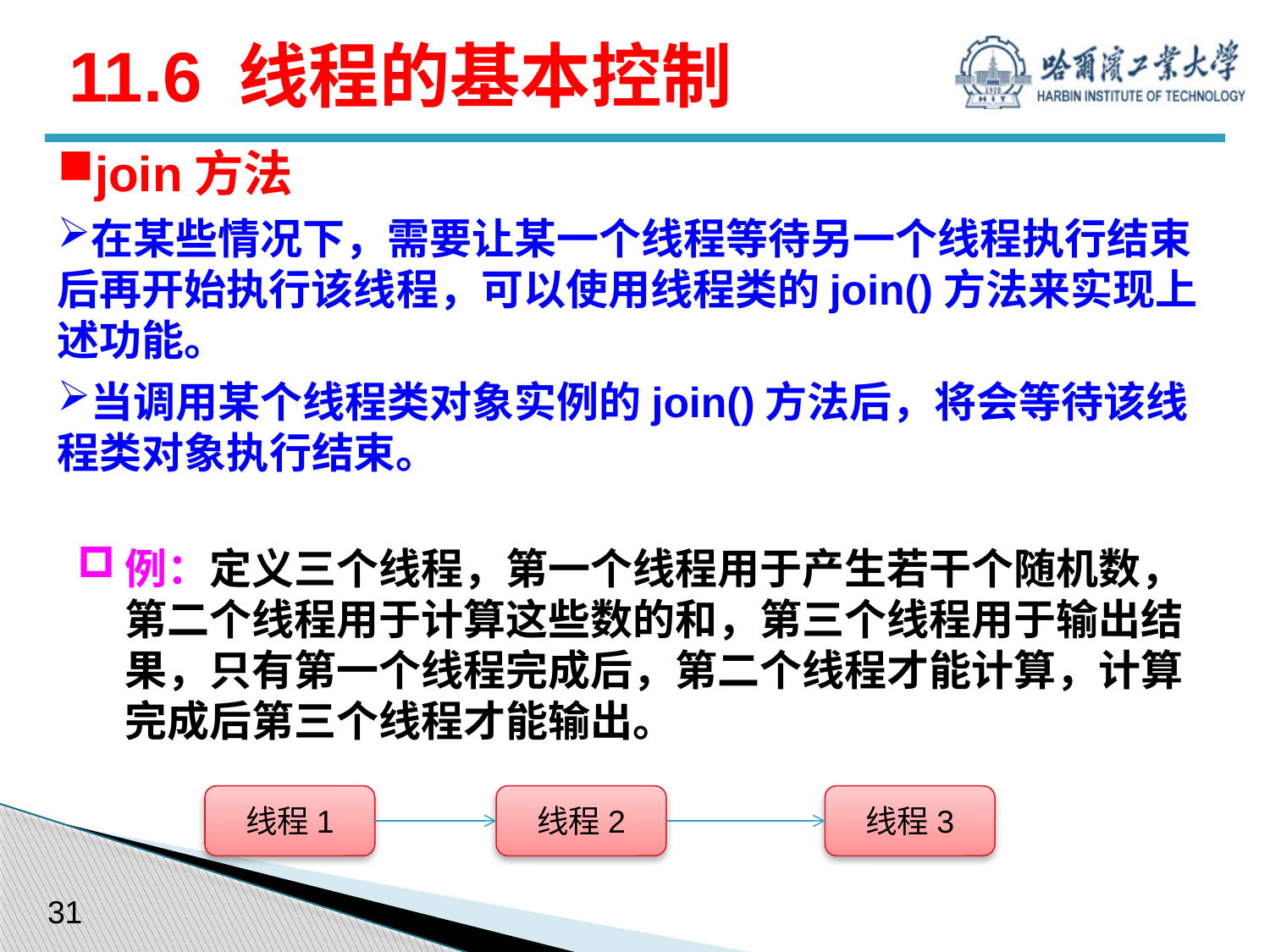

# 11.6 线程的基本控制
join方法
在某些情况下，需要让某一个线程等待另一个线程执行结束后再开始执行该线程，可以使用线程类的join()方法来实现上述功能。
当调用某个线程类对象实例的join()方法后，将会等待该线程类对象执行结束。
例：定义三个线程，第一个线程用于产生若干个随机数，第二个线程用于计算这些数的和，第三个线程用于输出结果，只有第一个线程完成后，第二个线程才能计算，计算完成后第三个线程才能输出。
线程1
线程2
线程3